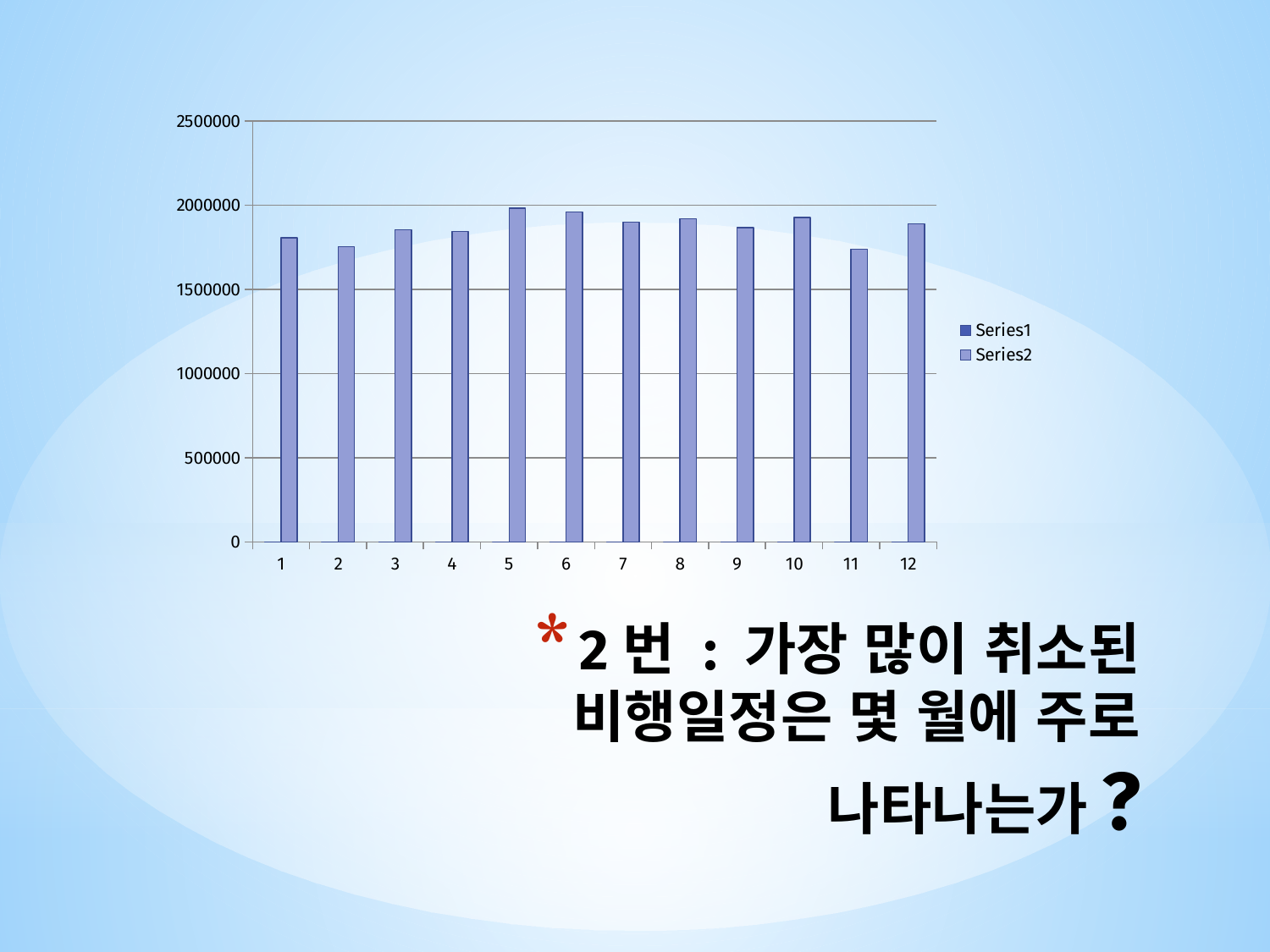

### Chart

| Category |  |  |
|---|---|---|
# 2번 : 가장 많이 취소된 비행일정은 몇 월에 주로 나타나는가?